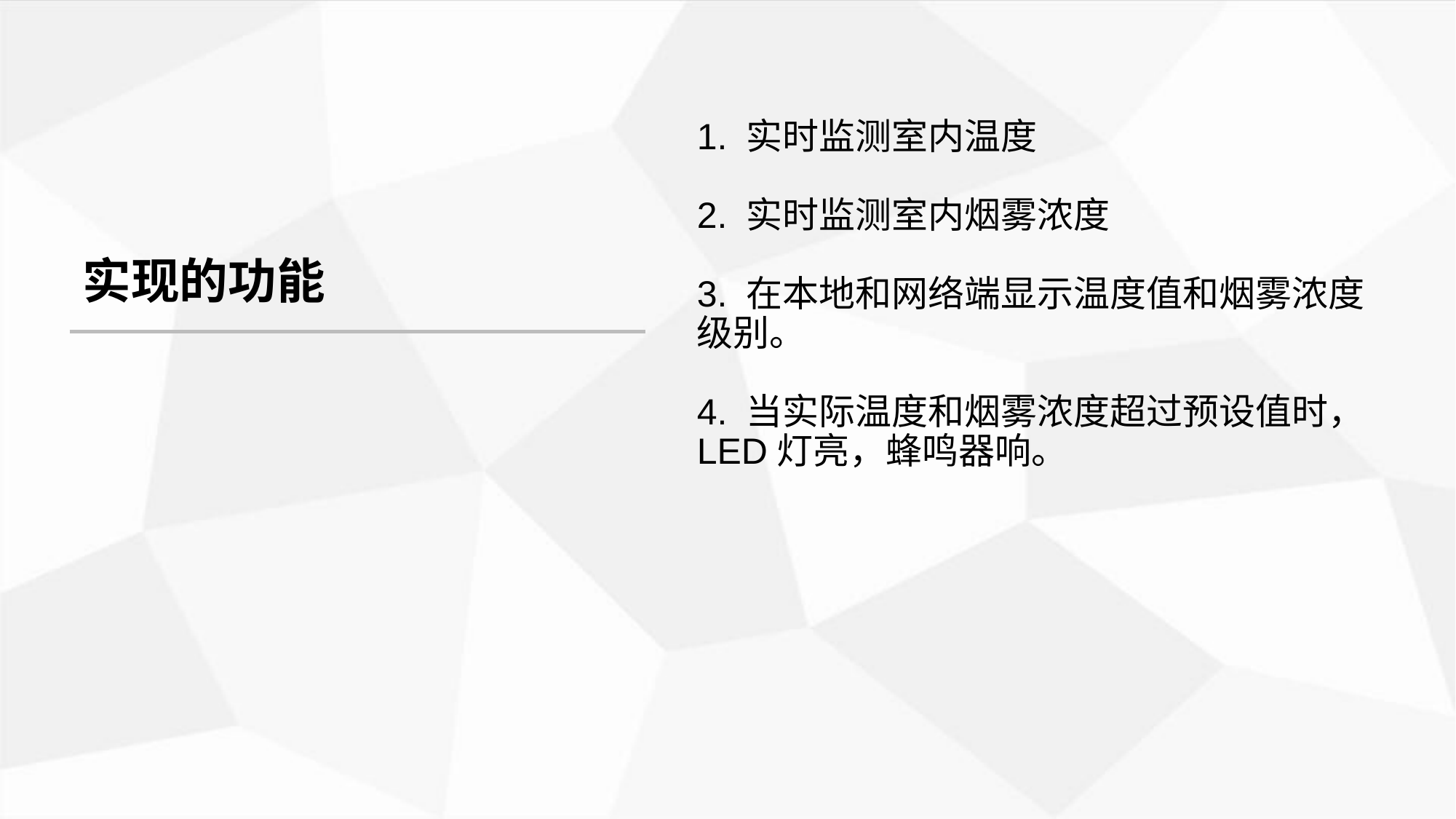

1. 实时监测室内温度

2. 实时监测室内烟雾浓度

3. 在本地和网络端显示温度值和烟雾浓度级别。

4. 当实际温度和烟雾浓度超过预设值时，LED灯亮，蜂鸣器响。
# 实现的功能